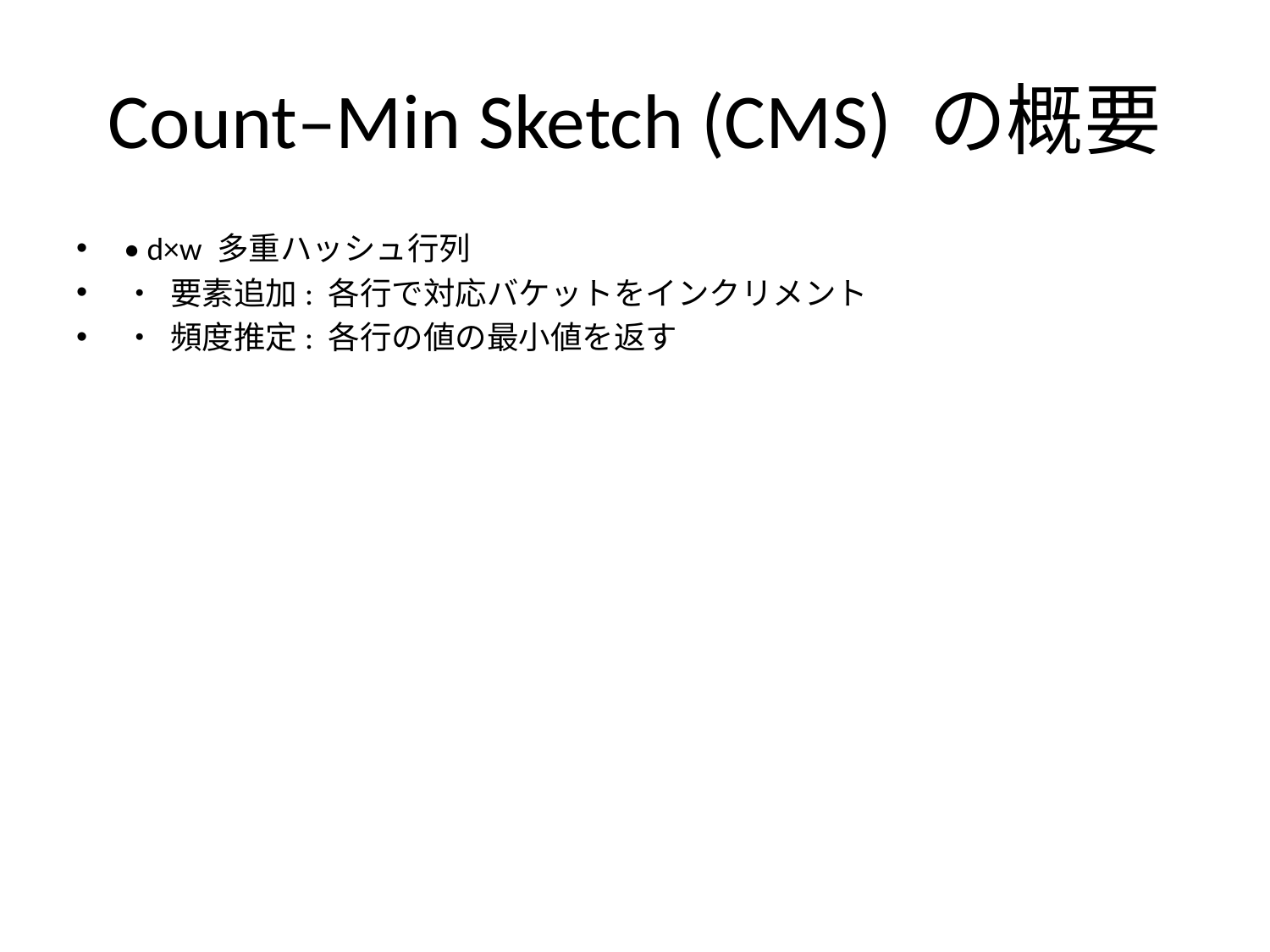

# Count–Min Sketch (CMS) の概要
• d×w 多重ハッシュ行列
• 要素追加: 各行で対応バケットをインクリメント
• 頻度推定: 各行の値の最小値を返す